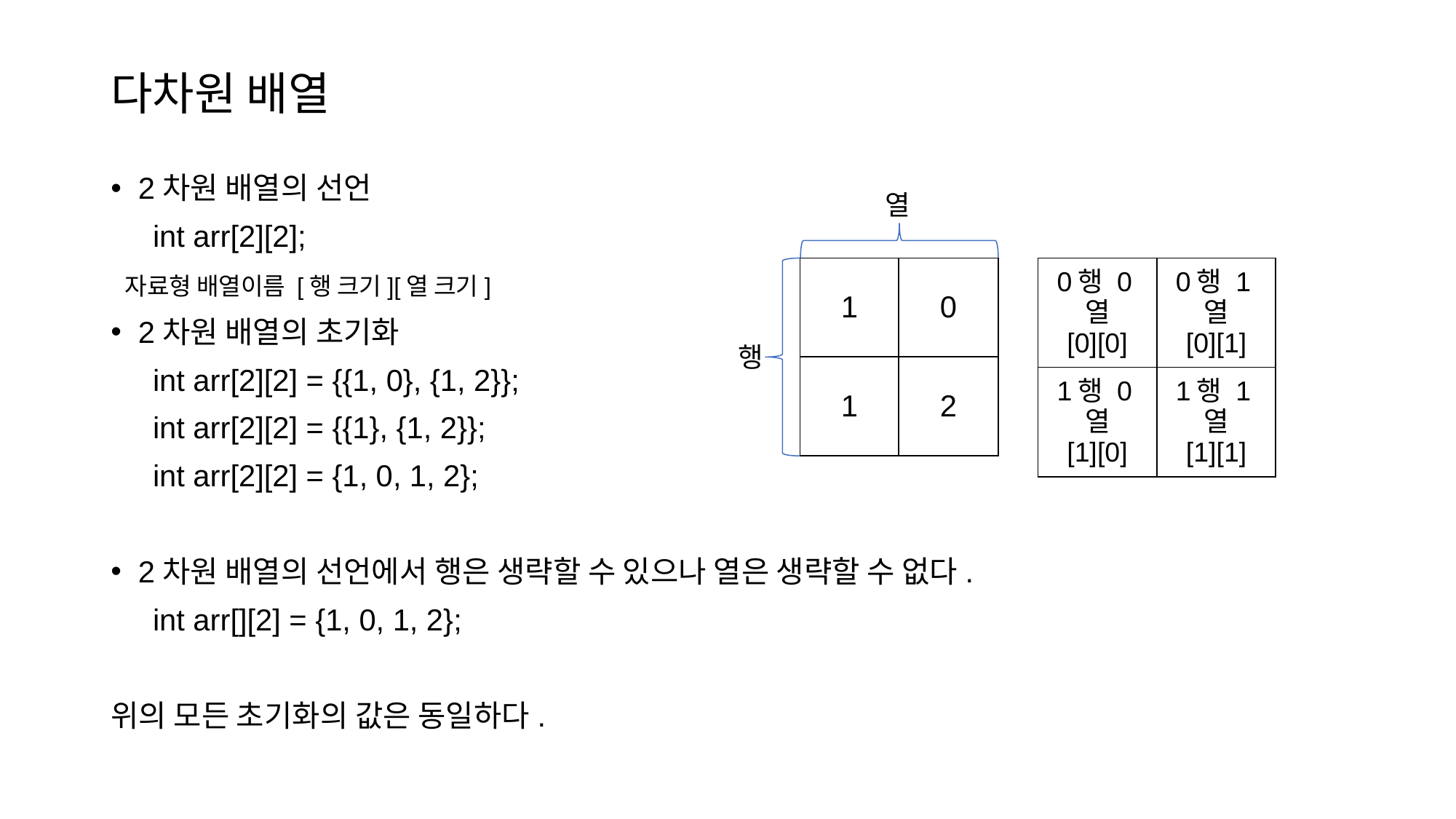

# 다차원 배열

2차원 배열의 선언
     int arr[2][2];
 자료형 배열이름 [행 크기][열 크기]
2차원 배열의 초기화
     int arr[2][2] = {{1, 0}, {1, 2}};
     int arr[2][2] = {{1}, {1, 2}};
     int arr[2][2] = {1, 0, 1, 2};

2차원 배열의 선언에서 행은 생략할 수 있으나 열은 생략할 수 없다.
     int arr[][2] = {1, 0, 1, 2};

위의 모든 초기화의 값은 동일하다.
열
| 0행 0열 [0][0] | 0행 1열 [0][1] |
| --- | --- |
| 1행 0열 [1][0] | 1행 1열 [1][1] |

| 1 | 0 |
| --- | --- |
| 1 | 2 |
행